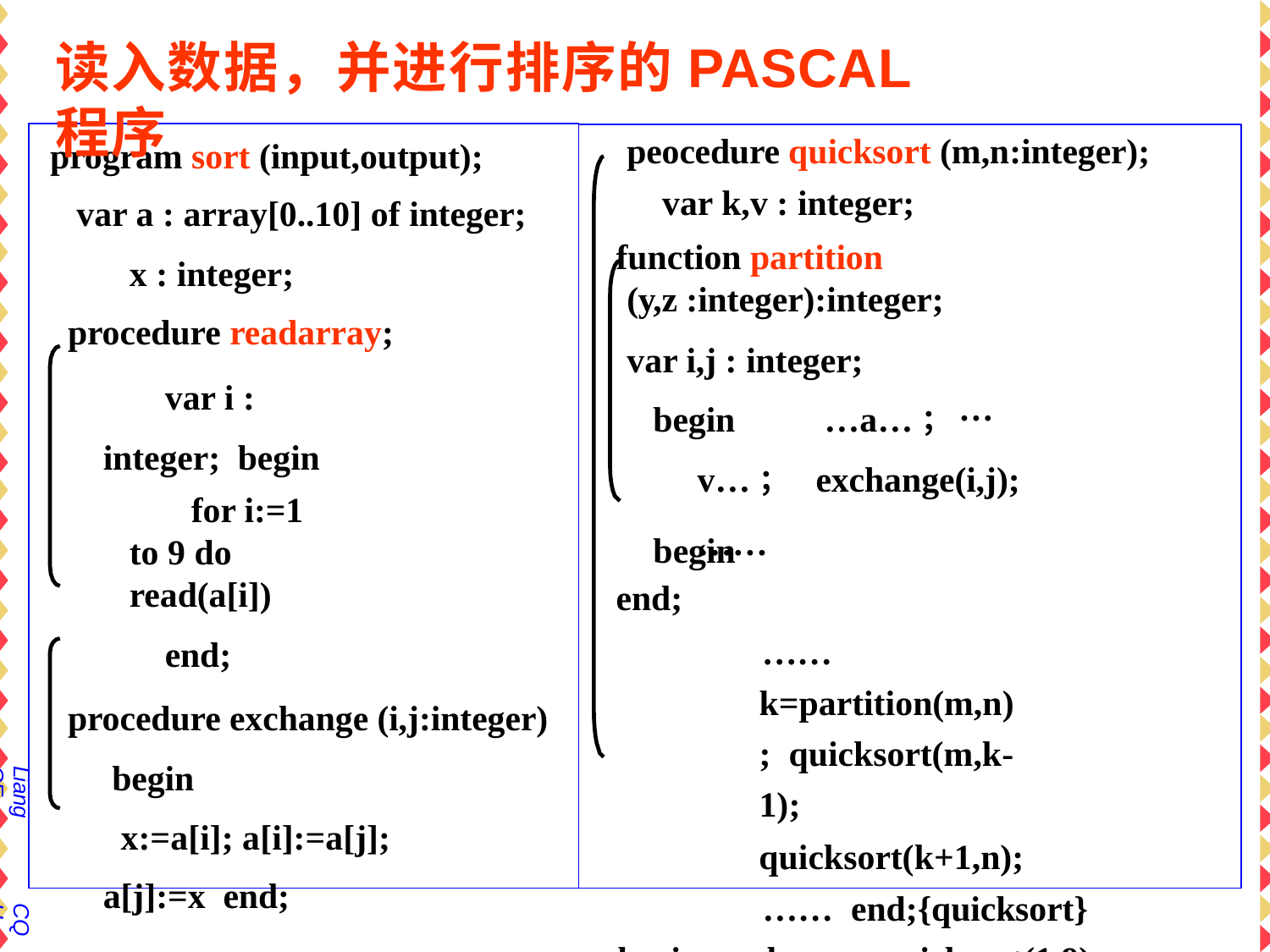

# 读入数据，并进行排序的PASCAL程序
program sort (input,output);  var a : array[0..10] of integer;
x : integer;  procedure readarray;
var i : integer;  begin
for i:=1 to 9 do read(a[i])
end;
procedure exchange (i,j:integer)  begin
x:=a[i]; a[i]:=a[j];	a[j]:=x  end;
peocedure quicksort (m,n:integer);  var k,v : integer;
function partition (y,z :integer):integer;
var i,j : integer;
begin	…a…； …v…；  exchange(i,j);	……
end;
……  k=partition(m,n);  quicksort(m,k-1);
quicksort(k+1,n);	……  end;{quicksort}
begin readarray; quicksort(1,9)  end. {sort }
22

begin

Liang GE
CQU